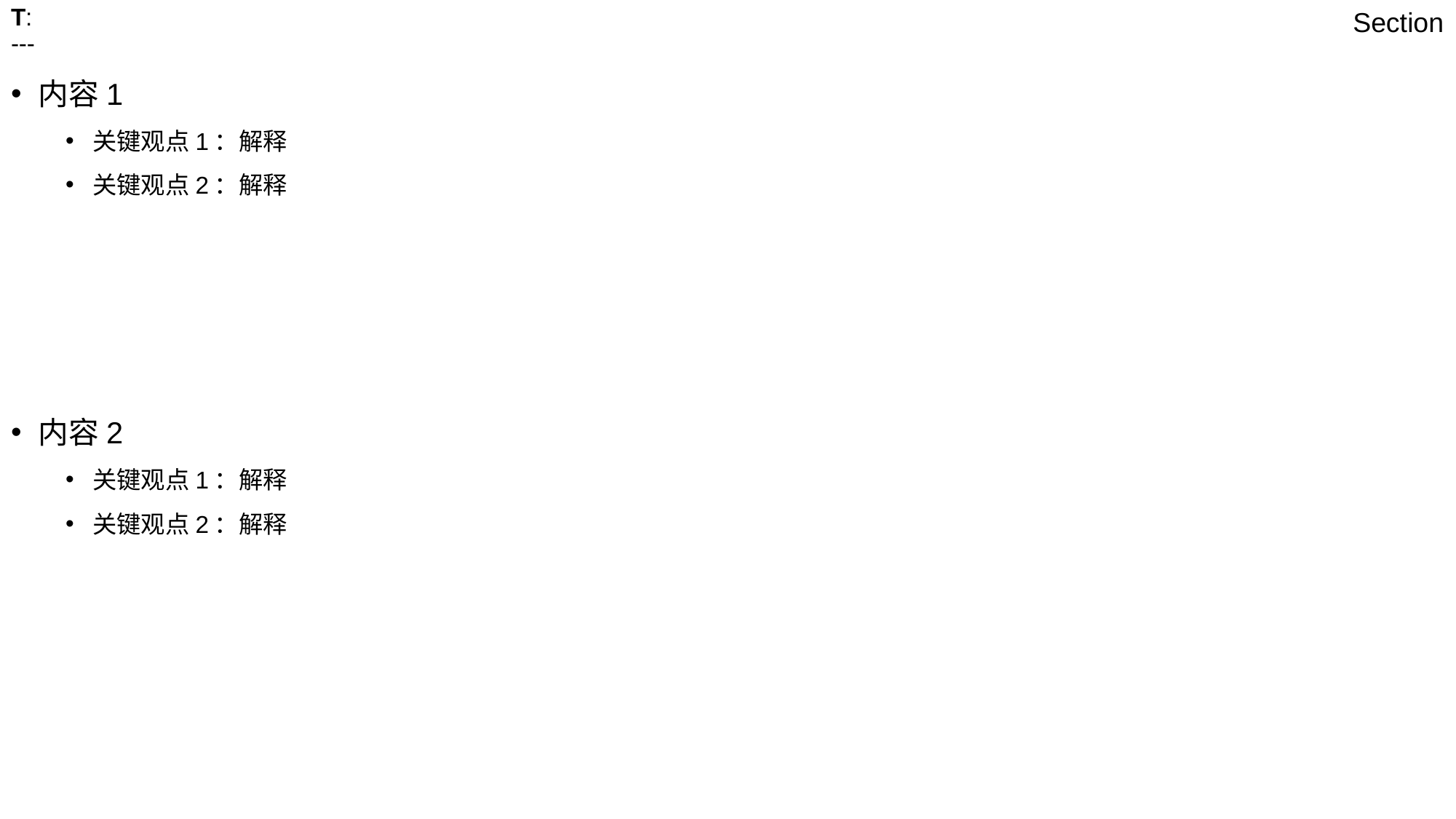

Section
# T: ---
内容1
关键观点1：解释
关键观点2：解释

内容2
关键观点1：解释
关键观点2：解释